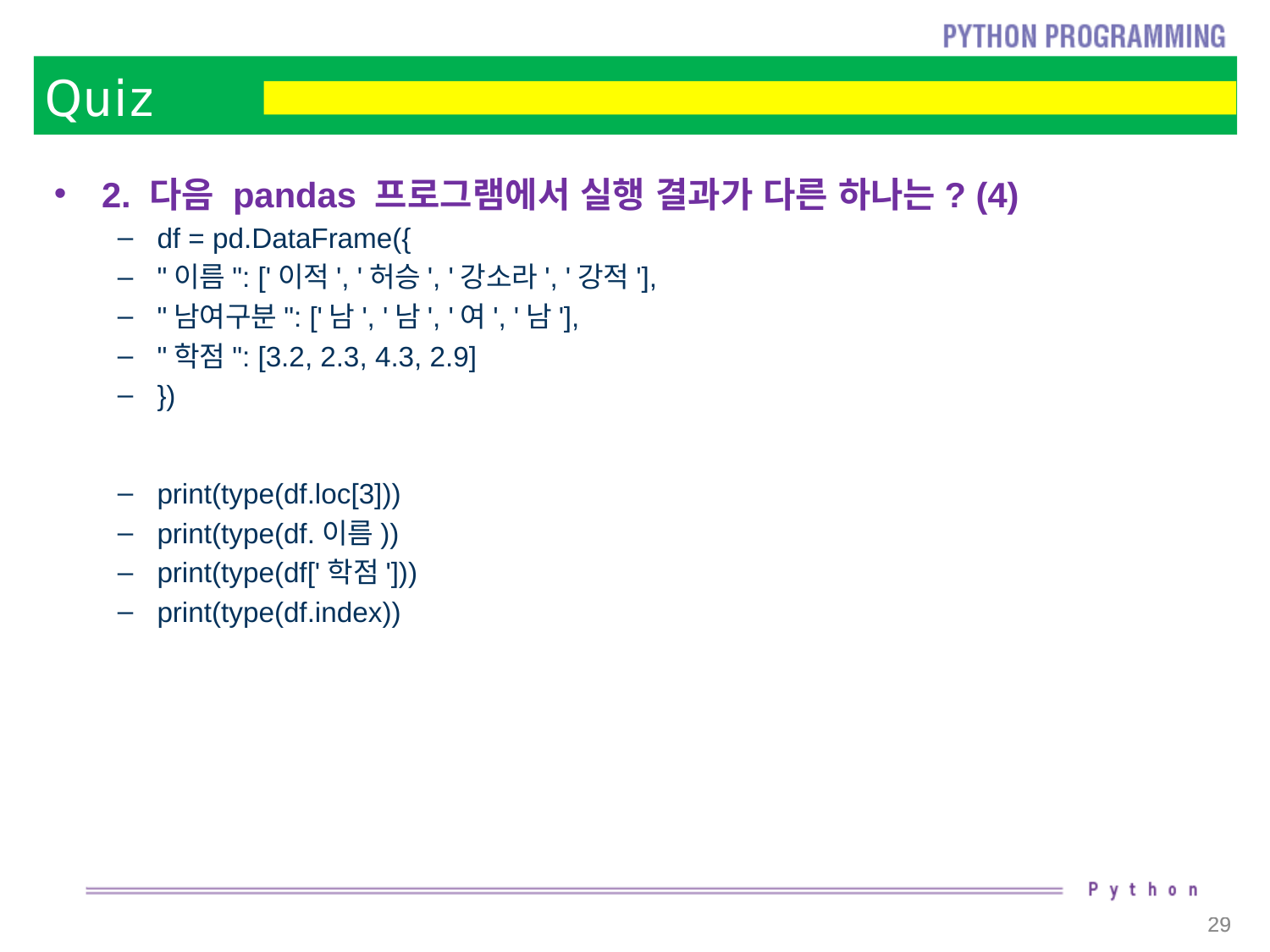

# Quiz

2. 다음 pandas 프로그램에서 실행 결과가 다른 하나는? (4)
df = pd.DataFrame({
"이름": ['이적', '허승', '강소라', '강적'],
"남여구분": ['남', '남', '여', '남'],
"학점": [3.2, 2.3, 4.3, 2.9]
})

print(type(df.loc[3]))
print(type(df.이름))
print(type(df['학점']))
print(type(df.index))
29